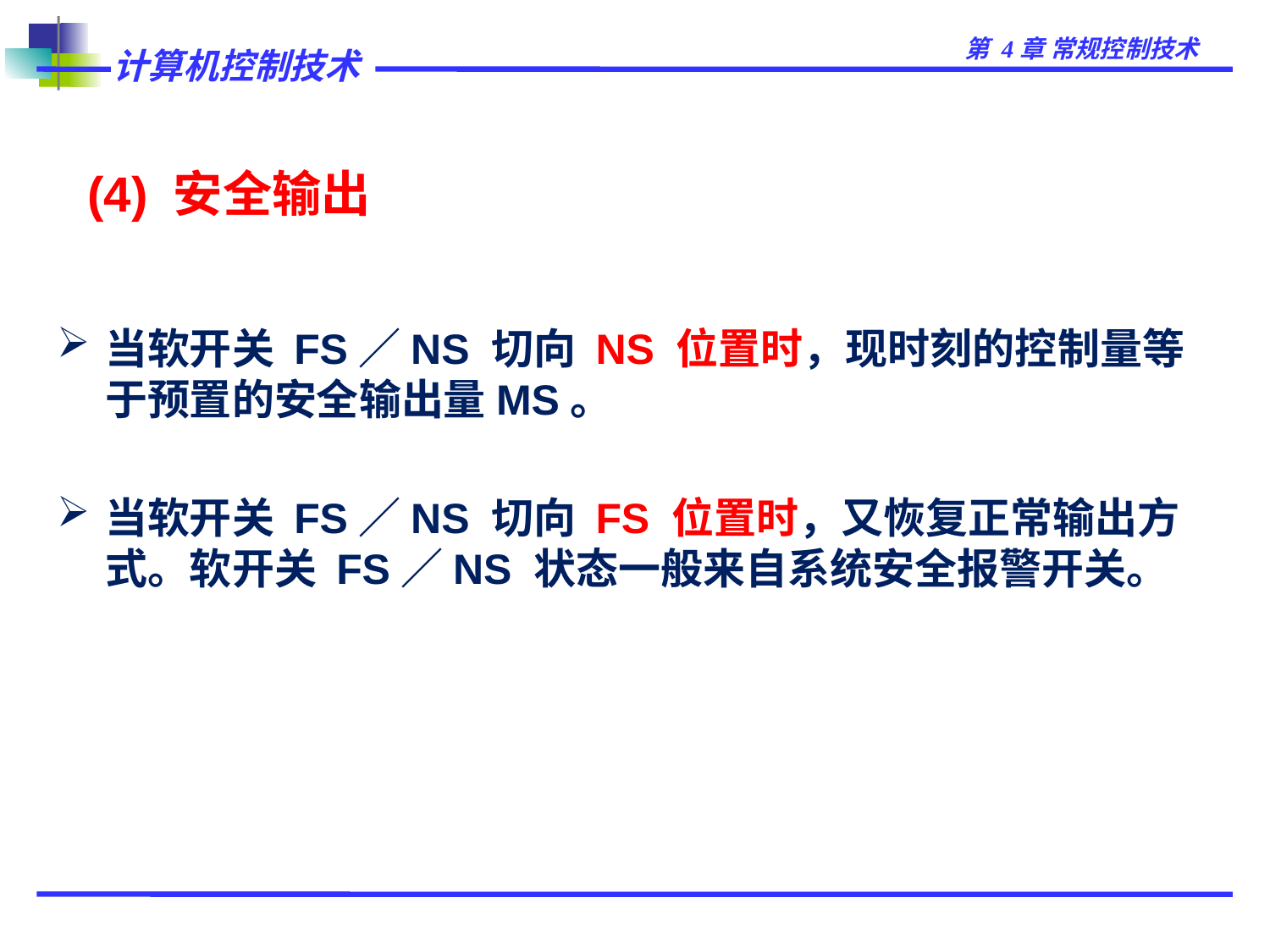

# (4) 安全输出
当软开关 FS／NS 切向 NS 位置时，现时刻的控制量等于预置的安全输出量MS。

当软开关 FS／NS 切向 FS 位置时，又恢复正常输出方式。软开关 FS／NS 状态一般来自系统安全报警开关。